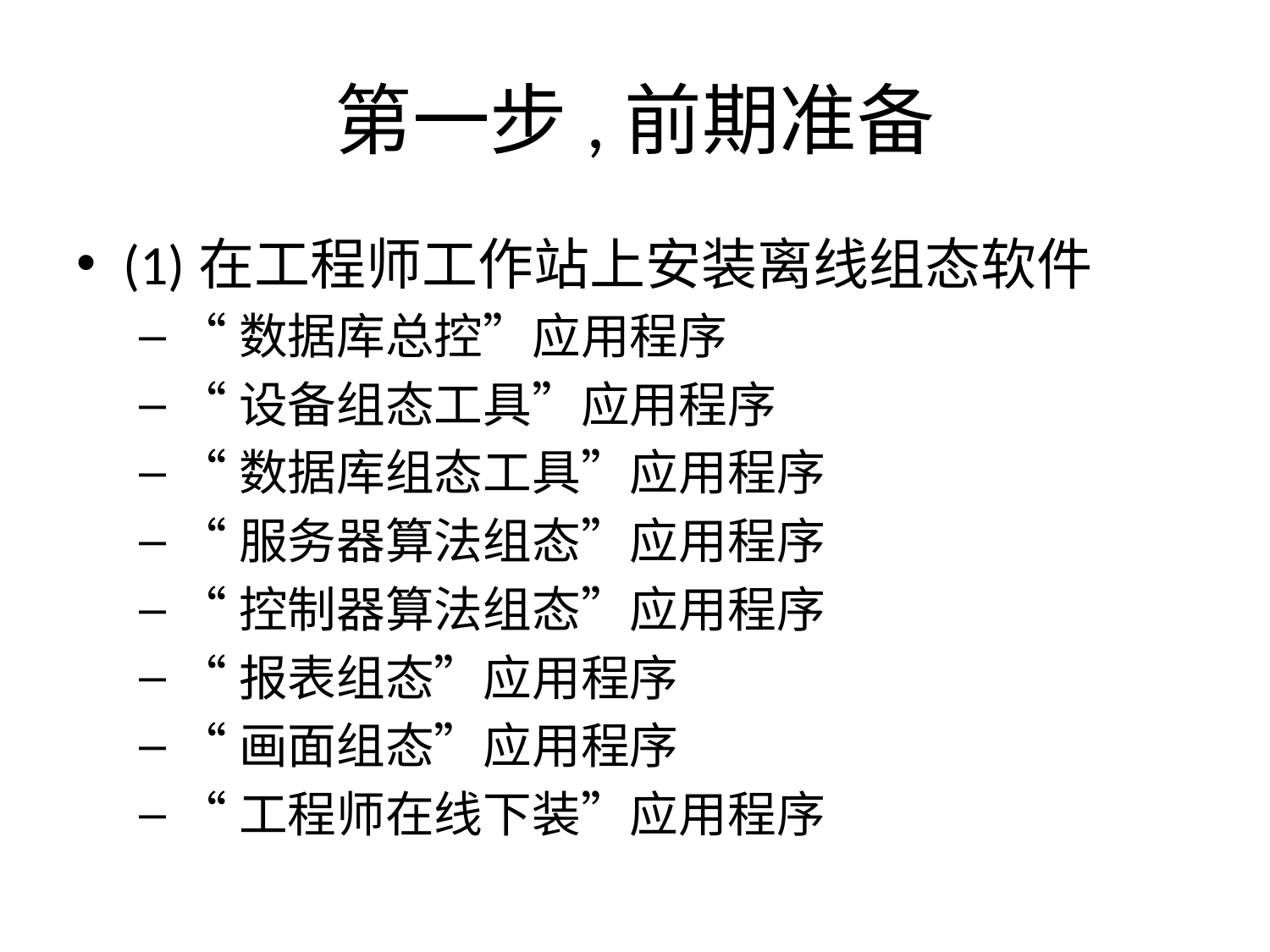

# 第一步,前期准备
(1)在工程师工作站上安装离线组态软件
“数据库总控”应用程序
“设备组态工具”应用程序
“数据库组态工具”应用程序
“服务器算法组态”应用程序
“控制器算法组态”应用程序
“报表组态”应用程序
“画面组态”应用程序
“工程师在线下装”应用程序